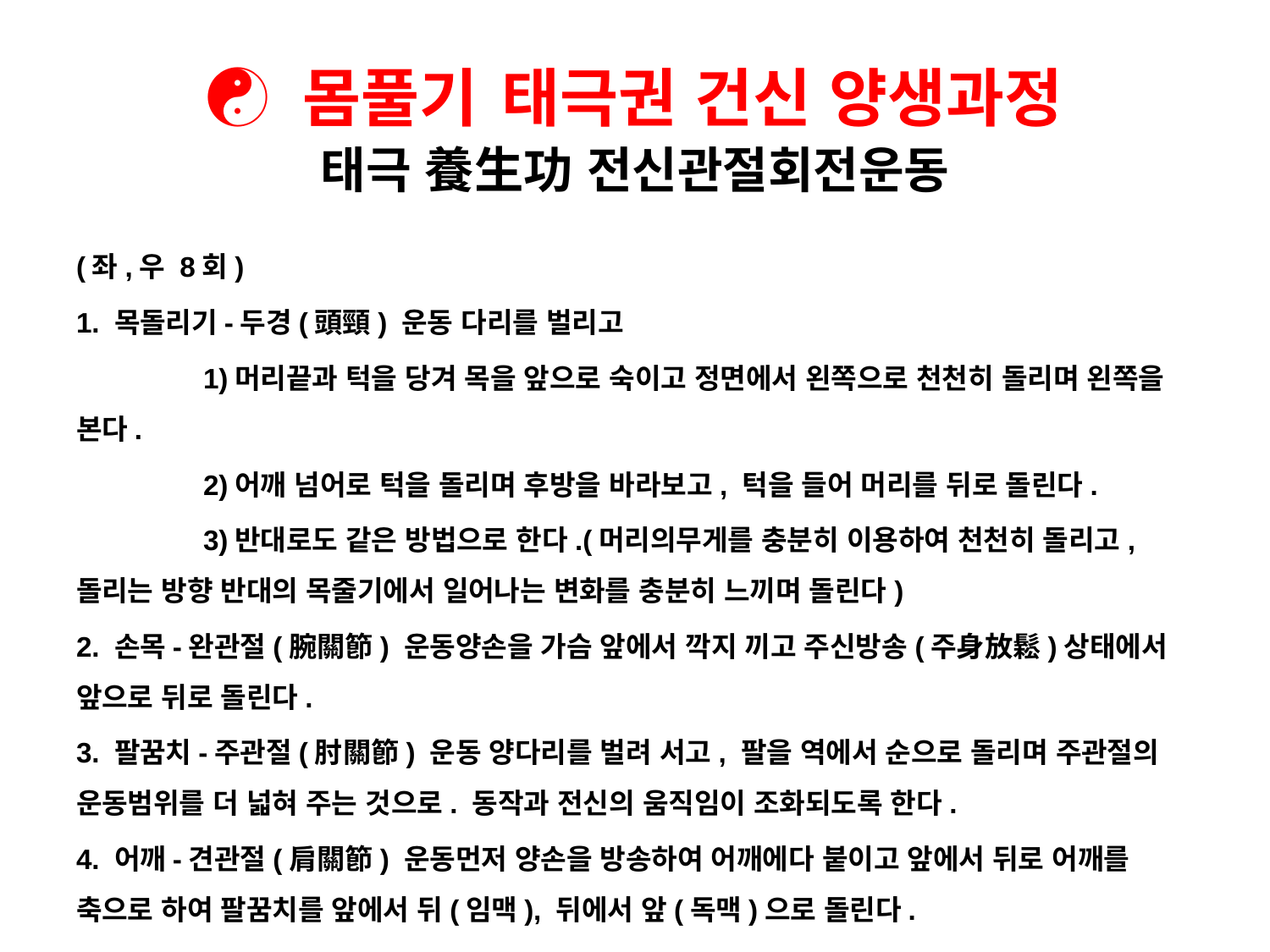

# ☯ 몸풀기 태극권 건신 양생과정 태극 養生功 전신관절회전운동
(좌,우 8회)
1. 목돌리기-두경(頭頸) 운동 다리를 벌리고
	1)머리끝과 턱을 당겨 목을 앞으로 숙이고 정면에서 왼쪽으로 천천히 돌리며 왼쪽을 본다.
	2)어깨 넘어로 턱을 돌리며 후방을 바라보고, 턱을 들어 머리를 뒤로 돌린다.
	3)반대로도 같은 방법으로 한다.(머리의무게를 충분히 이용하여 천천히 돌리고, 돌리는 방향 반대의 목줄기에서 일어나는 변화를 충분히 느끼며 돌린다)
2. 손목-완관절(腕關節) 운동양손을 가슴 앞에서 깍지 끼고 주신방송(주身放鬆)상태에서 앞으로 뒤로 돌린다.
3. 팔꿈치-주관절(肘關節) 운동 양다리를 벌려 서고, 팔을 역에서 순으로 돌리며 주관절의 운동범위를 더 넓혀 주는 것으로. 동작과 전신의 움직임이 조화되도록 한다.
4. 어깨-견관절(肩關節) 운동먼저 양손을 방송하여 어깨에다 붙이고 앞에서 뒤로 어깨를 축으로 하여 팔꿈치를 앞에서 뒤(임맥), 뒤에서 앞(독맥)으로 돌린다.